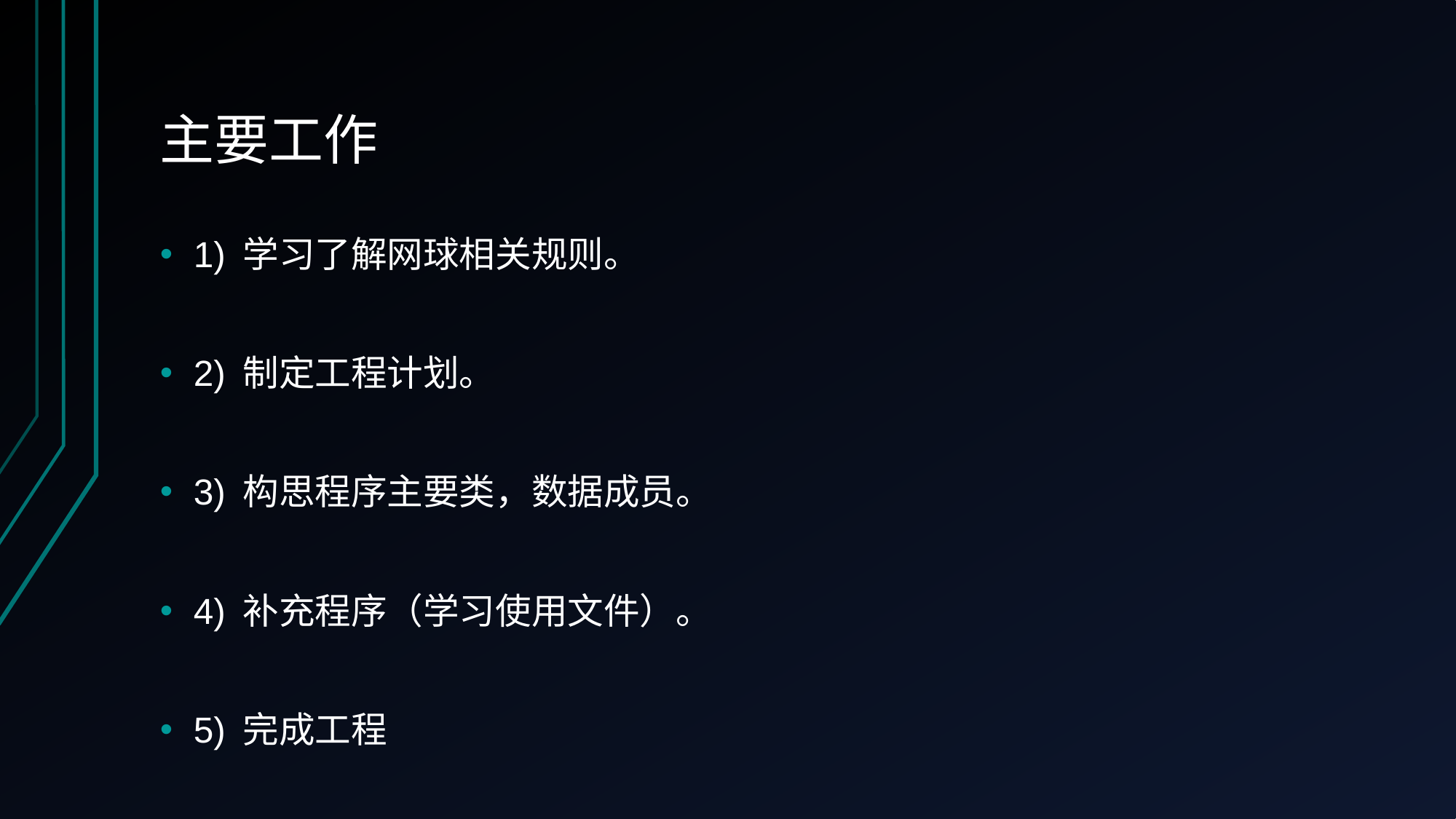

# 主要工作
1) 学习了解网球相关规则。

2) 制定工程计划。

3) 构思程序主要类，数据成员。

4) 补充程序（学习使用文件）。

5) 完成工程